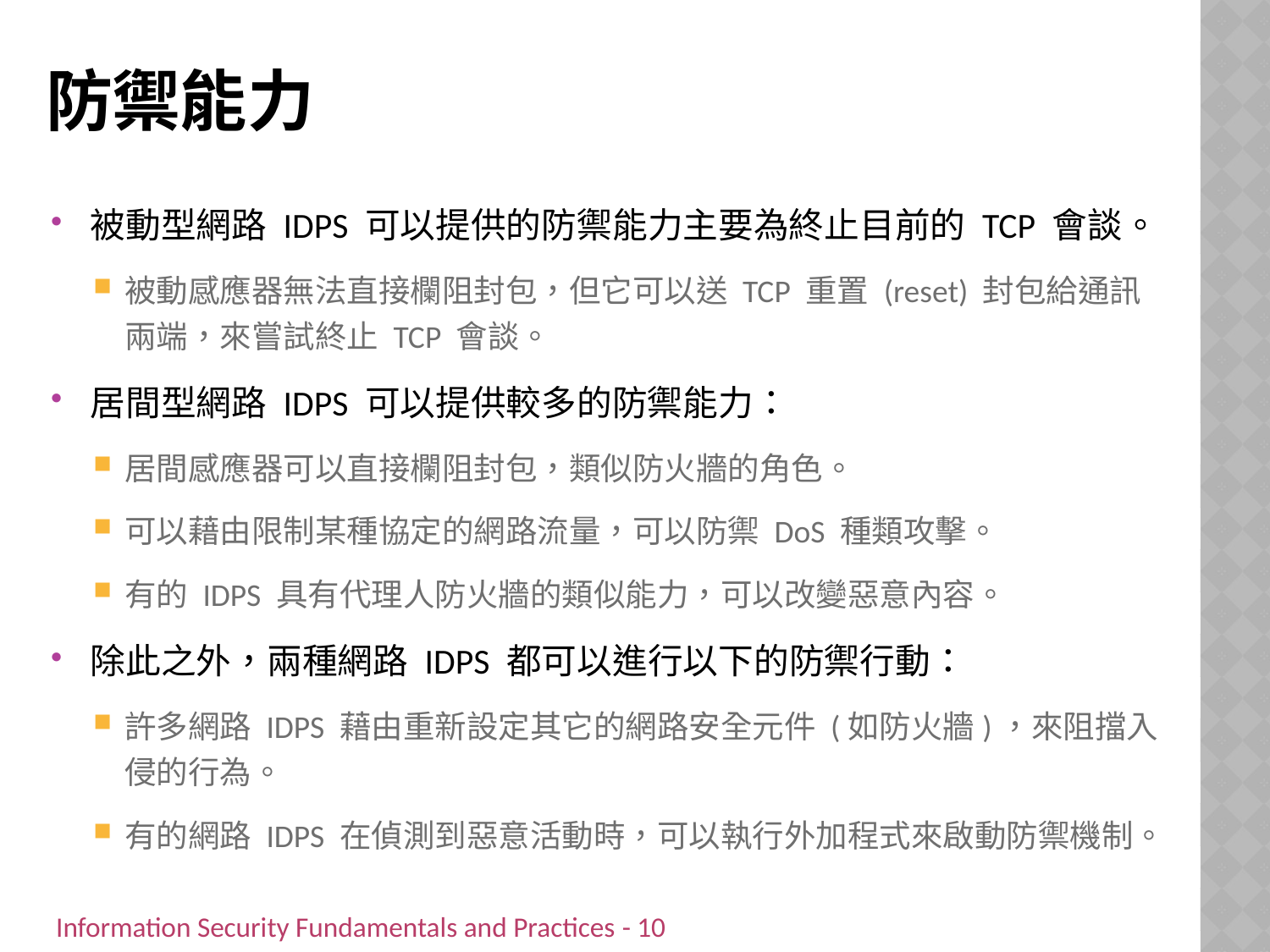

# 防禦能力
被動型網路 IDPS 可以提供的防禦能力主要為終止目前的 TCP 會談。
被動感應器無法直接欄阻封包，但它可以送 TCP 重置 (reset) 封包給通訊兩端，來嘗試終止 TCP 會談。
居間型網路 IDPS 可以提供較多的防禦能力：
居間感應器可以直接欄阻封包，類似防火牆的角色。
可以藉由限制某種協定的網路流量，可以防禦 DoS 種類攻擊。
有的 IDPS 具有代理人防火牆的類似能力，可以改變惡意內容。
除此之外，兩種網路 IDPS 都可以進行以下的防禦行動：
許多網路 IDPS 藉由重新設定其它的網路安全元件 (如防火牆)，來阻擋入侵的行為。
有的網路 IDPS 在偵測到惡意活動時，可以執行外加程式來啟動防禦機制。